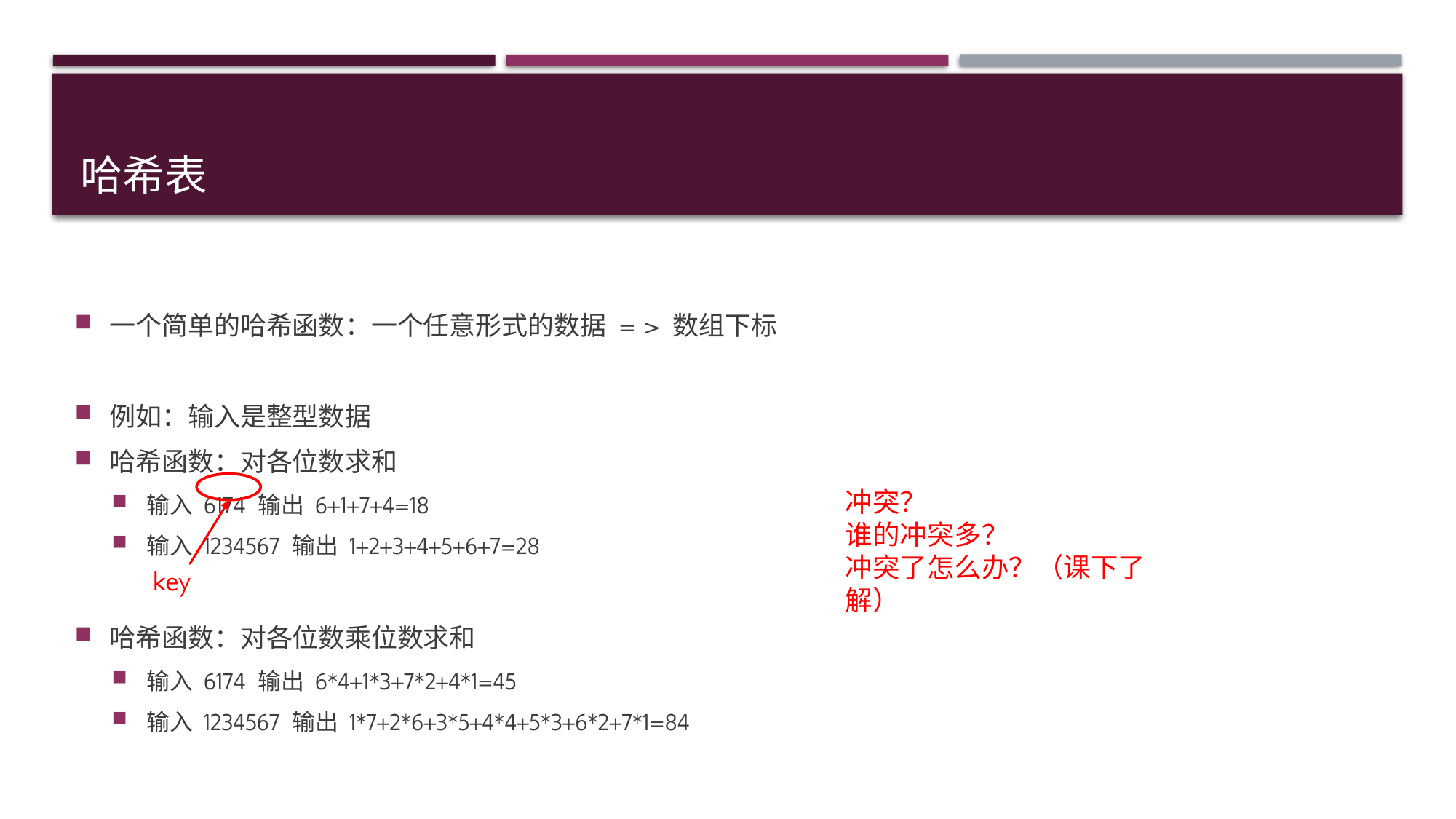

# 哈希表
一个简单的哈希函数：一个任意形式的数据 = > 数组下标

例如：输入是整型数据
哈希函数：对各位数求和
输入 6174 输出 6+1+7+4=18
输入 1234567 输出 1+2+3+4+5+6+7=28

哈希函数：对各位数乘位数求和
输入 6174 输出 6*4+1*3+7*2+4*1=45
输入 1234567 输出 1*7+2*6+3*5+4*4+5*3+6*2+7*1=84

冲突？
谁的冲突多？
冲突了怎么办？（课下了解）
key